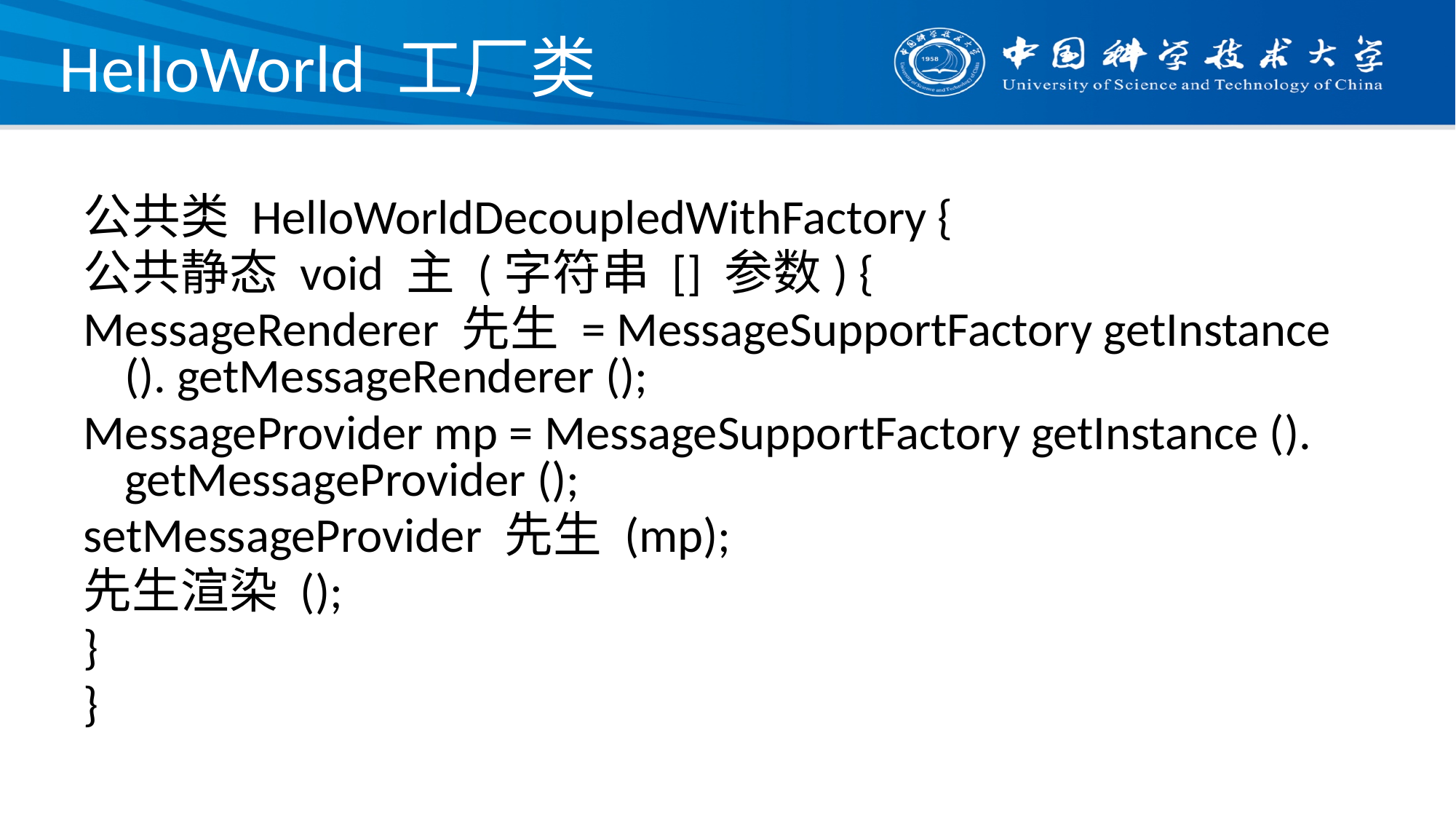

# HelloWorld 工厂类
公共类 HelloWorldDecoupledWithFactory {
公共静态 void 主 (字符串 [] 参数) {
MessageRenderer 先生 = MessageSupportFactory getInstance (). getMessageRenderer ();
MessageProvider mp = MessageSupportFactory getInstance (). getMessageProvider ();
setMessageProvider 先生 (mp);
先生渲染 ();
}
}